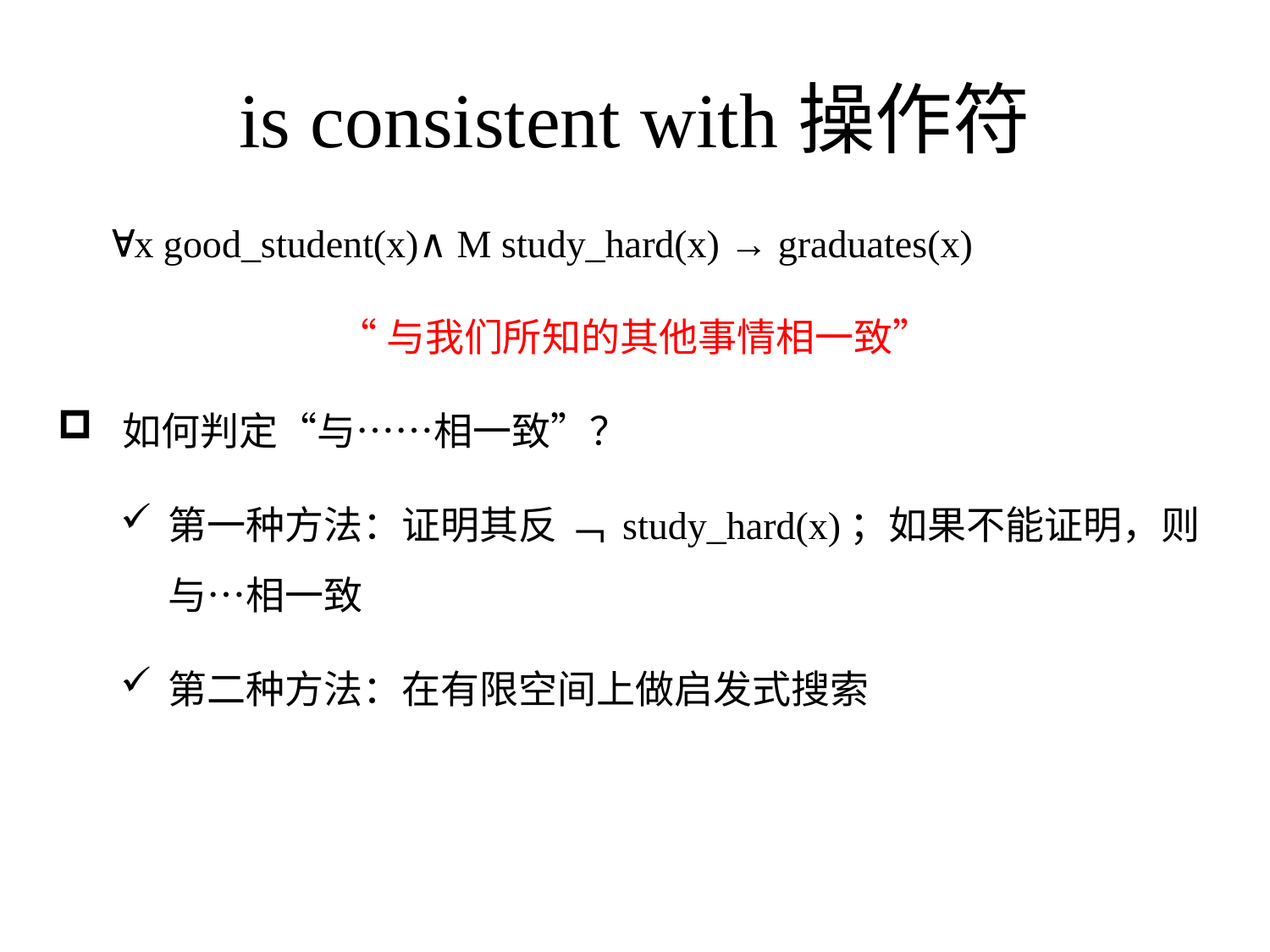

# is consistent with操作符
     ∀x good_student(x)∧ M study_hard(x) → graduates(x)
“与我们所知的其他事情相一致”
 如何判定“与……相一致”？
第一种方法：证明其反 ﹁ study_hard(x)；如果不能证明，则与…相一致
第二种方法：在有限空间上做启发式搜索